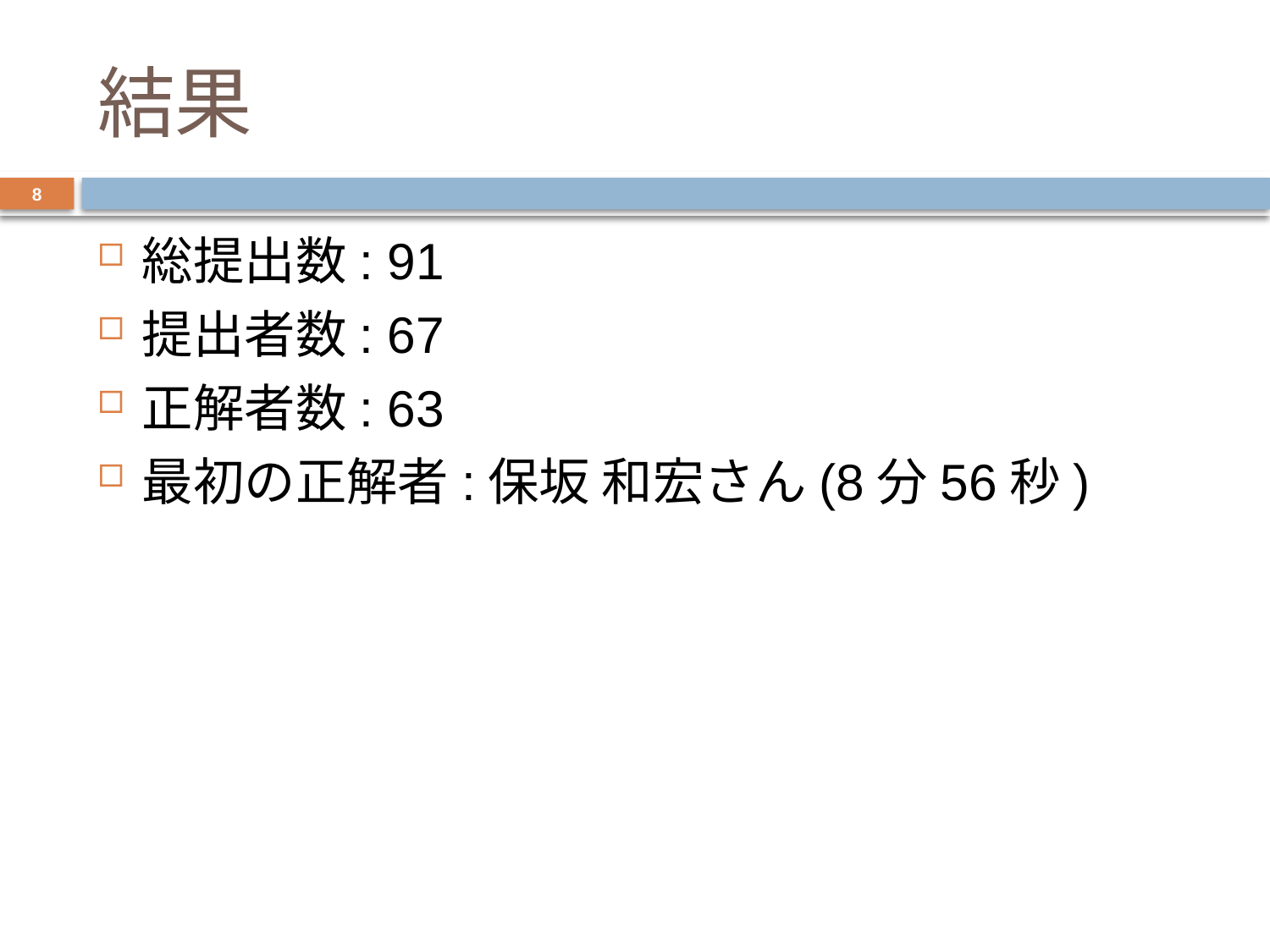

# 結果
8
総提出数: 91
提出者数: 67
正解者数: 63
最初の正解者:保坂 和宏さん(8分56秒)